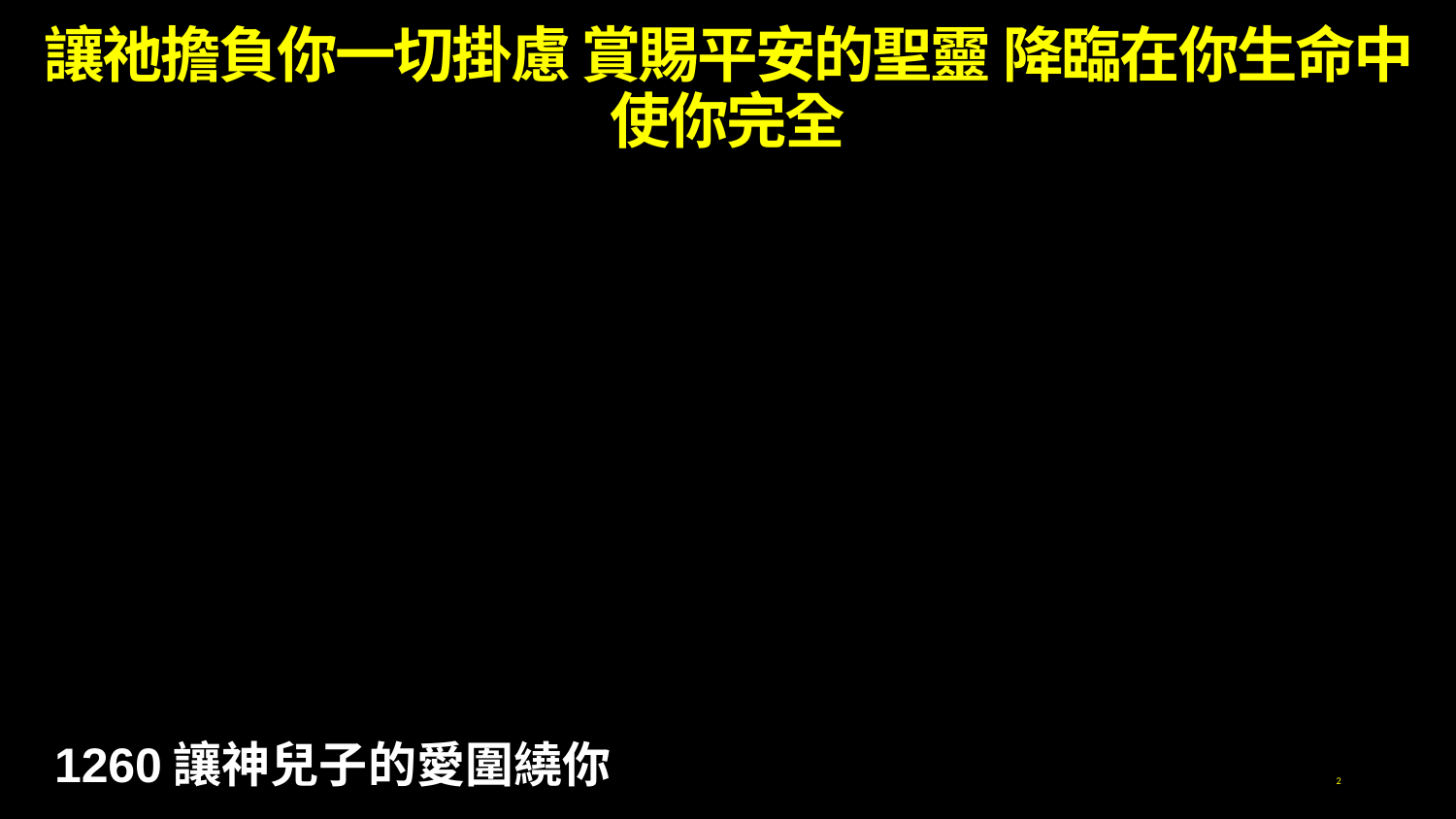

讓祂擔負你一切掛慮 賞賜平安的聖靈 降臨在你生命中 使你完全
1260讓神兒子的愛圍繞你
2